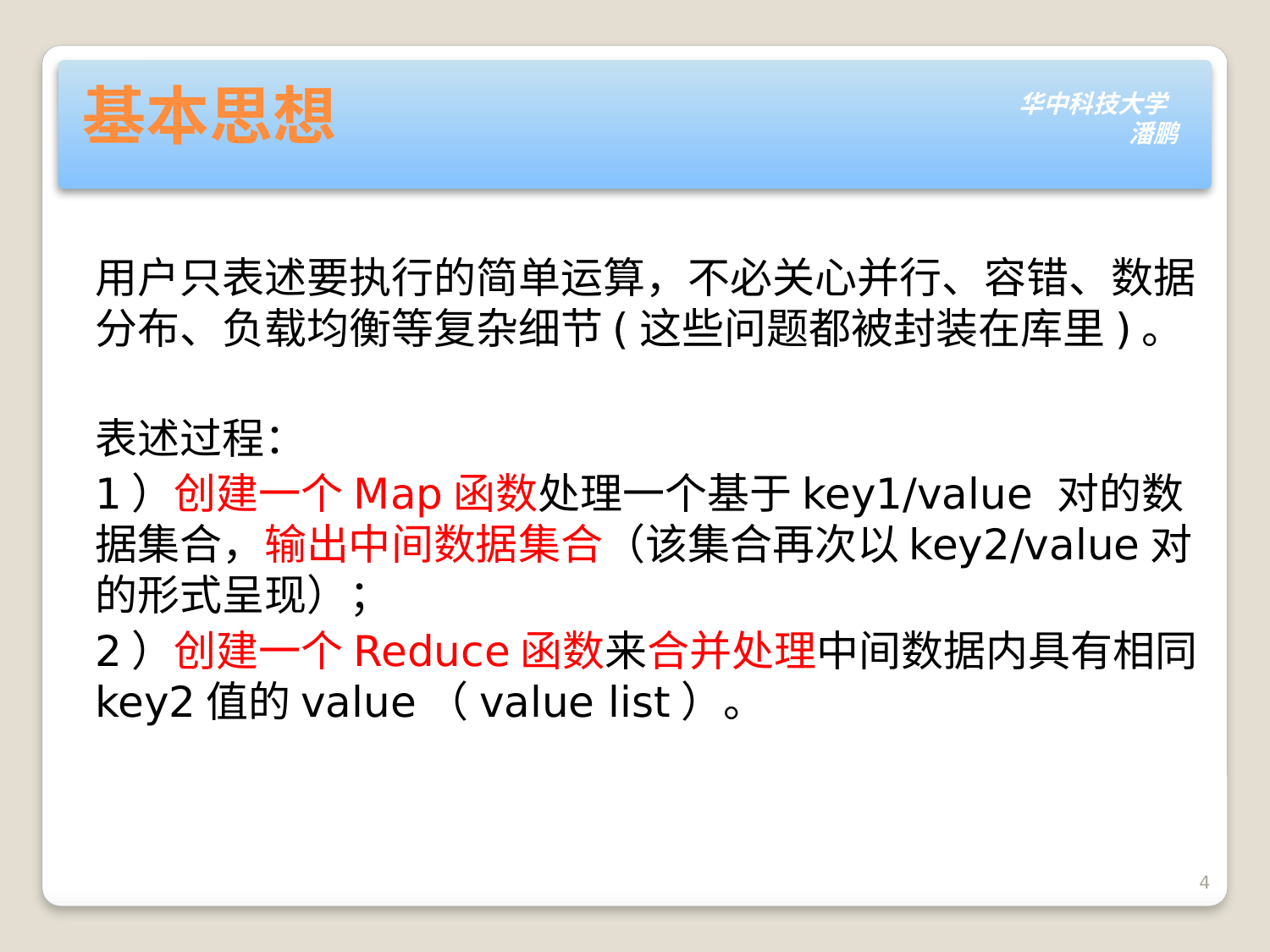

# 基本思想
用户只表述要执行的简单运算，不必关心并行、容错、数据分布、负载均衡等复杂细节(这些问题都被封装在库里)。

表述过程：
1）创建一个Map函数处理一个基于key1/value 对的数据集合，输出中间数据集合（该集合再次以key2/value对的形式呈现）；
2）创建一个Reduce函数来合并处理中间数据内具有相同key2值的value（value list）。
4